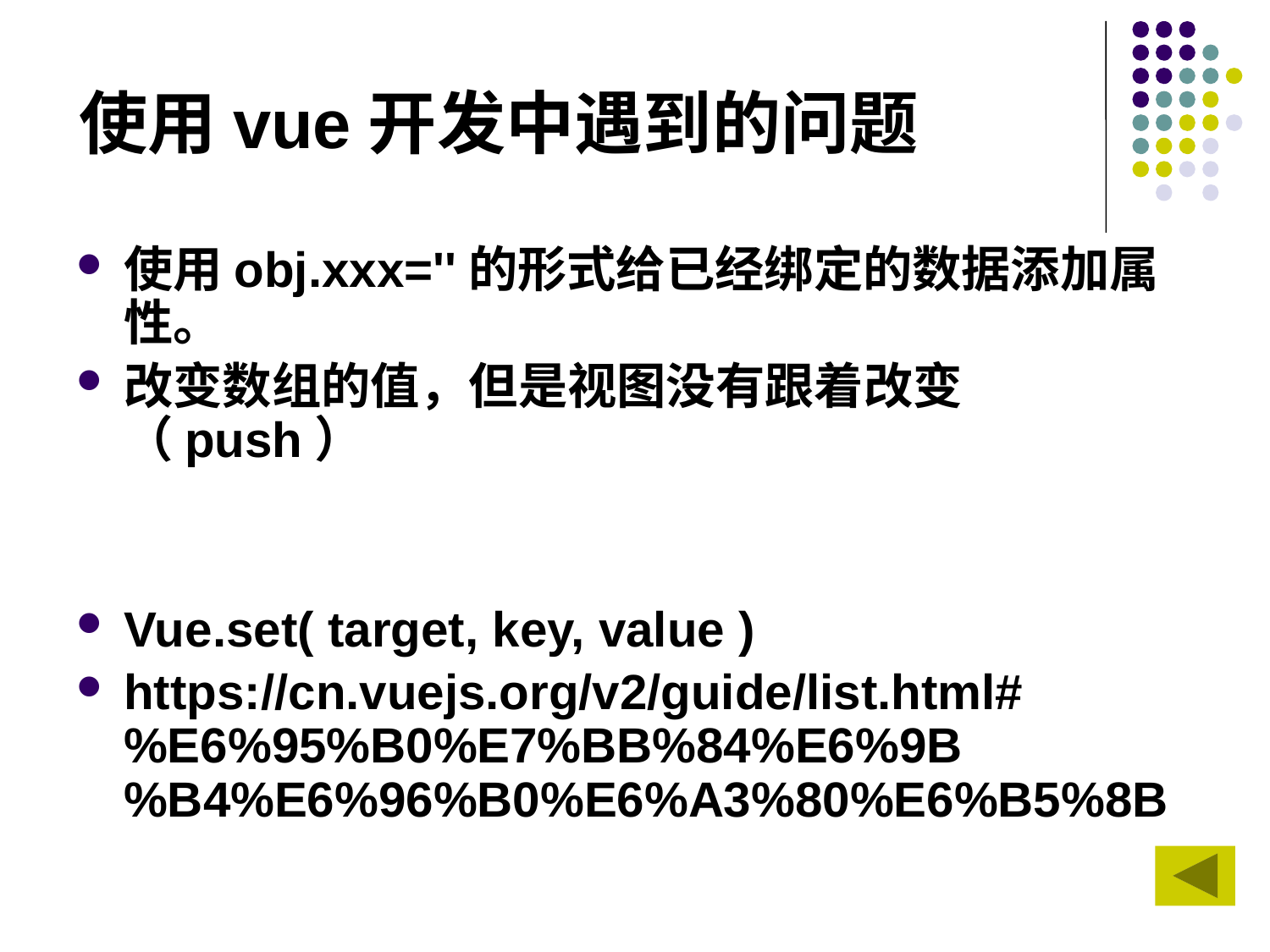

# 使用vue开发中遇到的问题
使用obj.xxx=''的形式给已经绑定的数据添加属性。
改变数组的值，但是视图没有跟着改变（push）

Vue.set( target, key, value )
https://cn.vuejs.org/v2/guide/list.html#%E6%95%B0%E7%BB%84%E6%9B%B4%E6%96%B0%E6%A3%80%E6%B5%8B